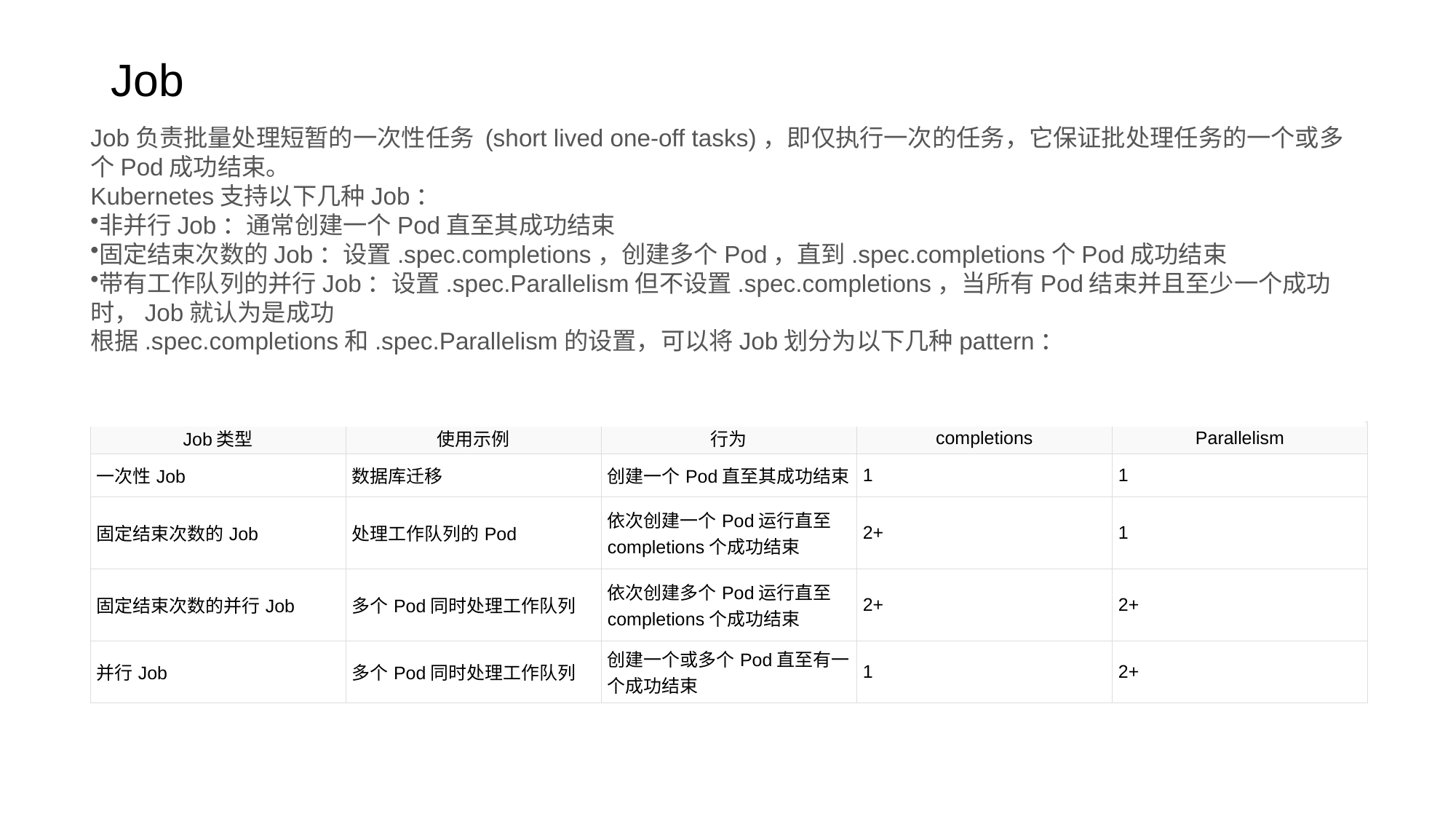

# Job
Job负责批量处理短暂的一次性任务 (short lived one-off tasks)，即仅执行一次的任务，它保证批处理任务的一个或多个Pod成功结束。
Kubernetes支持以下几种Job：
非并行Job：通常创建一个Pod直至其成功结束
固定结束次数的Job：设置.spec.completions，创建多个Pod，直到.spec.completions个Pod成功结束
带有工作队列的并行Job：设置.spec.Parallelism但不设置.spec.completions，当所有Pod结束并且至少一个成功时，Job就认为是成功
根据.spec.completions和.spec.Parallelism的设置，可以将Job划分为以下几种pattern：

| Job类型 | 使用示例 | 行为 | completions | Parallelism |
| --- | --- | --- | --- | --- |
| 一次性Job | 数据库迁移 | 创建一个Pod直至其成功结束 | 1 | 1 |
| 固定结束次数的Job | 处理工作队列的Pod | 依次创建一个Pod运行直至completions个成功结束 | 2+ | 1 |
| 固定结束次数的并行Job | 多个Pod同时处理工作队列 | 依次创建多个Pod运行直至completions个成功结束 | 2+ | 2+ |
| 并行Job | 多个Pod同时处理工作队列 | 创建一个或多个Pod直至有一个成功结束 | 1 | 2+ |